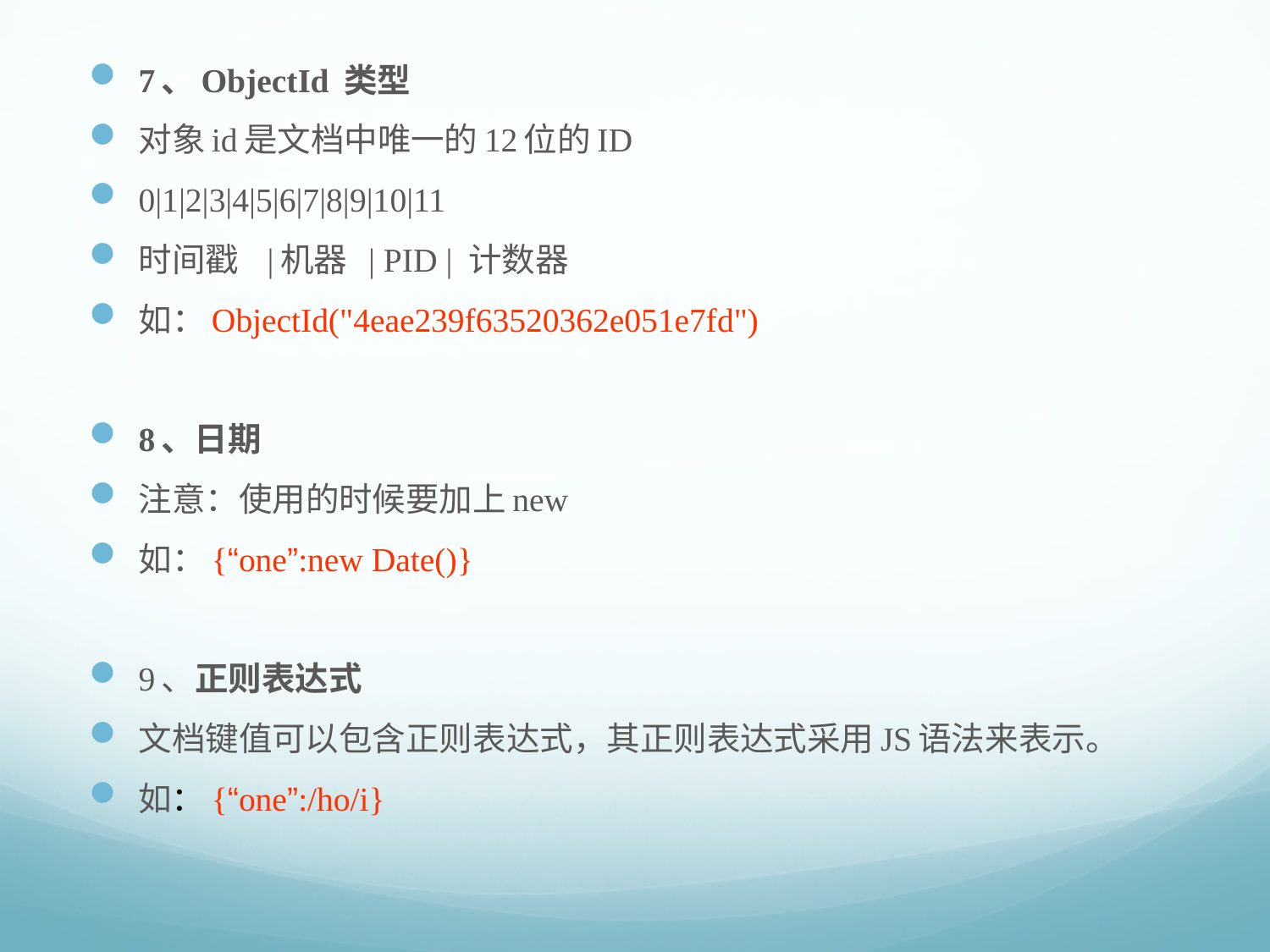

7、ObjectId 类型
对象id是文档中唯一的12位的ID
0|1|2|3|4|5|6|7|8|9|10|11
时间戳   |机器  | PID | 计数器
如：ObjectId("4eae239f63520362e051e7fd")

8、日期
注意：使用的时候要加上new
如：{“one”:new Date()}

9、正则表达式
文档键值可以包含正则表达式，其正则表达式采用JS语法来表示。
如：{“one”:/ho/i}